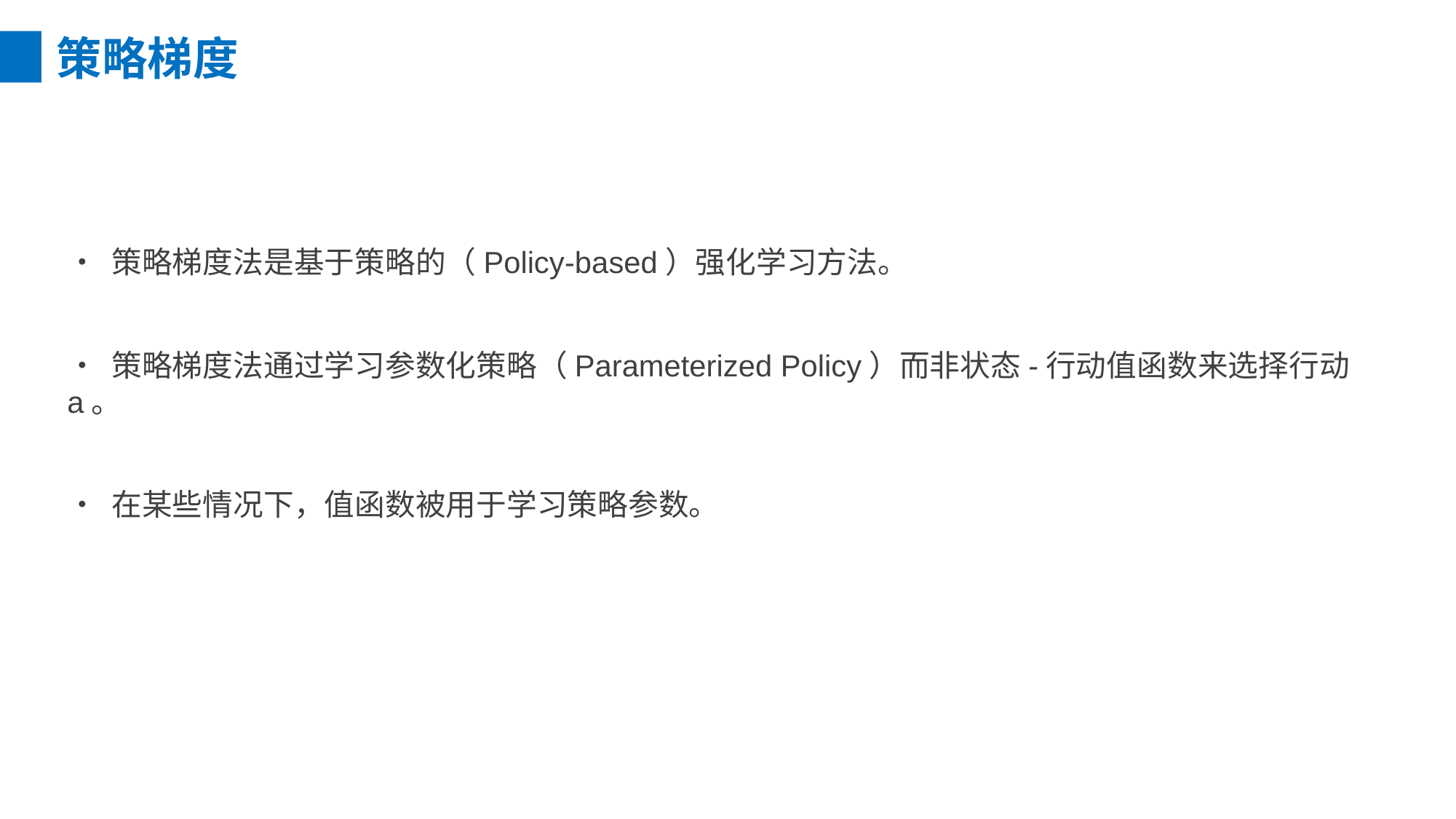

策略梯度

• 策略梯度法是基于策略的（Policy-based）强化学习方法。

• 策略梯度法通过学习参数化策略（Parameterized Policy）而非状态-行动值函数来选择行动 a。

• 在某些情况下，值函数被用于学习策略参数。